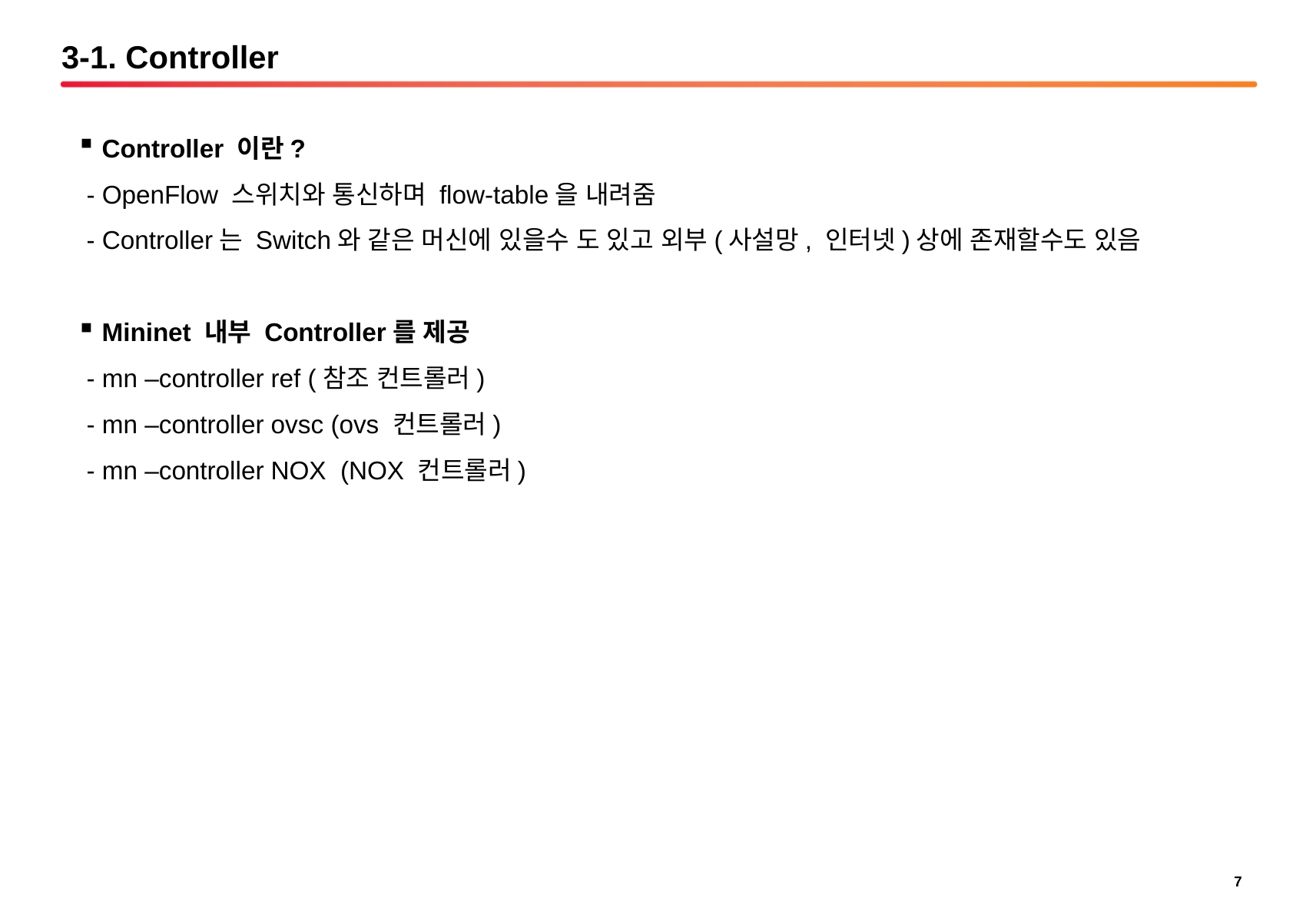

# 3-1. Controller
Controller 이란?
 - OpenFlow 스위치와 통신하며 flow-table을 내려줌
 - Controller는 Switch와 같은 머신에 있을수 도 있고 외부(사설망, 인터넷)상에 존재할수도 있음

Mininet 내부 Controller를 제공
 - mn –controller ref (참조 컨트롤러)
 - mn –controller ovsc (ovs 컨트롤러)
 - mn –controller NOX  (NOX 컨트롤러)